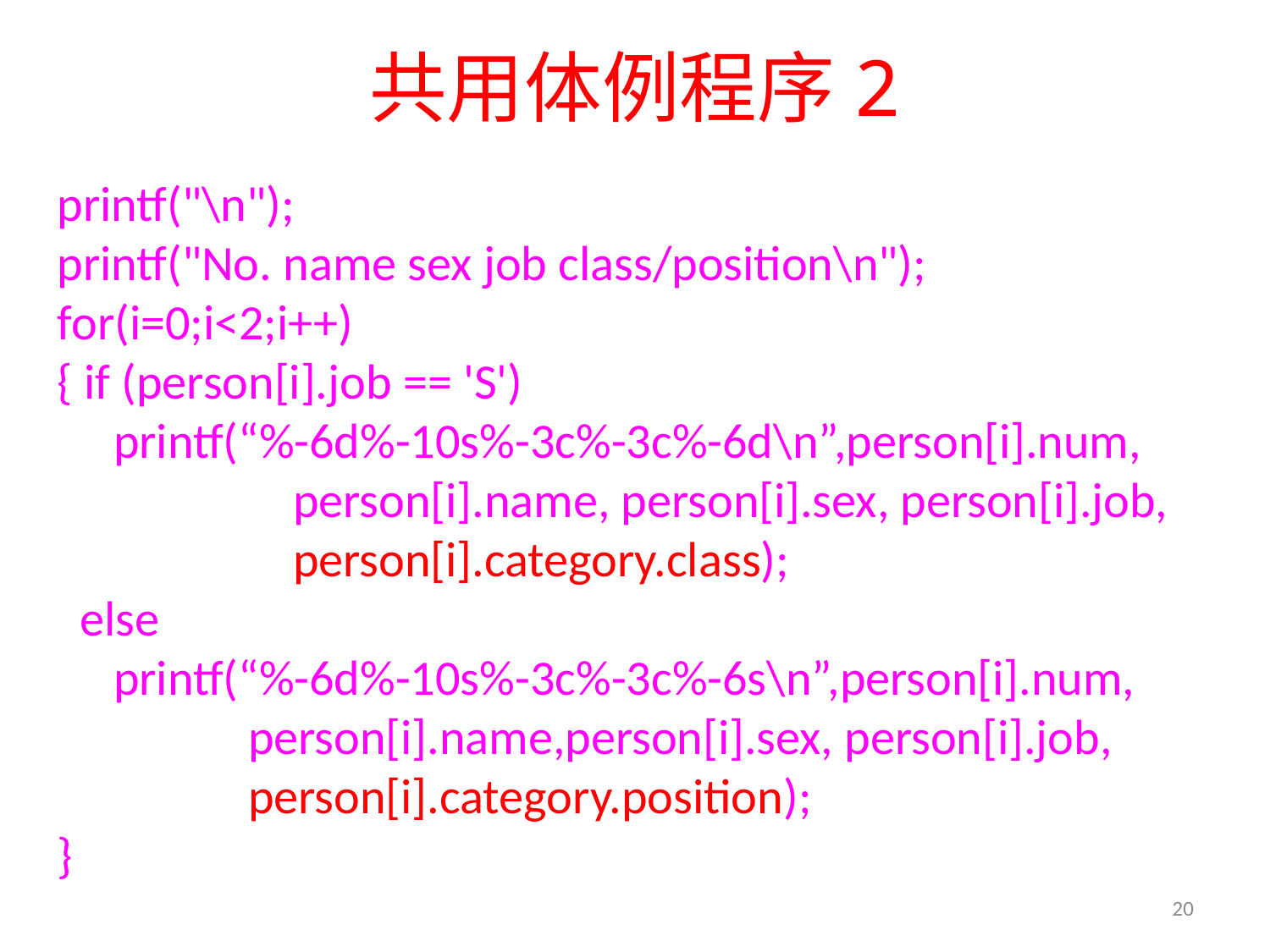

# 共用体例程序2
printf("\n");
printf("No. name sex job class/position\n");
for(i=0;i<2;i++)
{ if (person[i].job == 'S')
     printf(“%-6d%-10s%-3c%-3c%-6d\n”,person[i].num,
                     person[i].name, person[i].sex, person[i].job,
                     person[i].category.class);
  else
     printf(“%-6d%-10s%-3c%-3c%-6s\n”,person[i].num,
                 person[i].name,person[i].sex, person[i].job,
                 person[i].category.position);
}
20